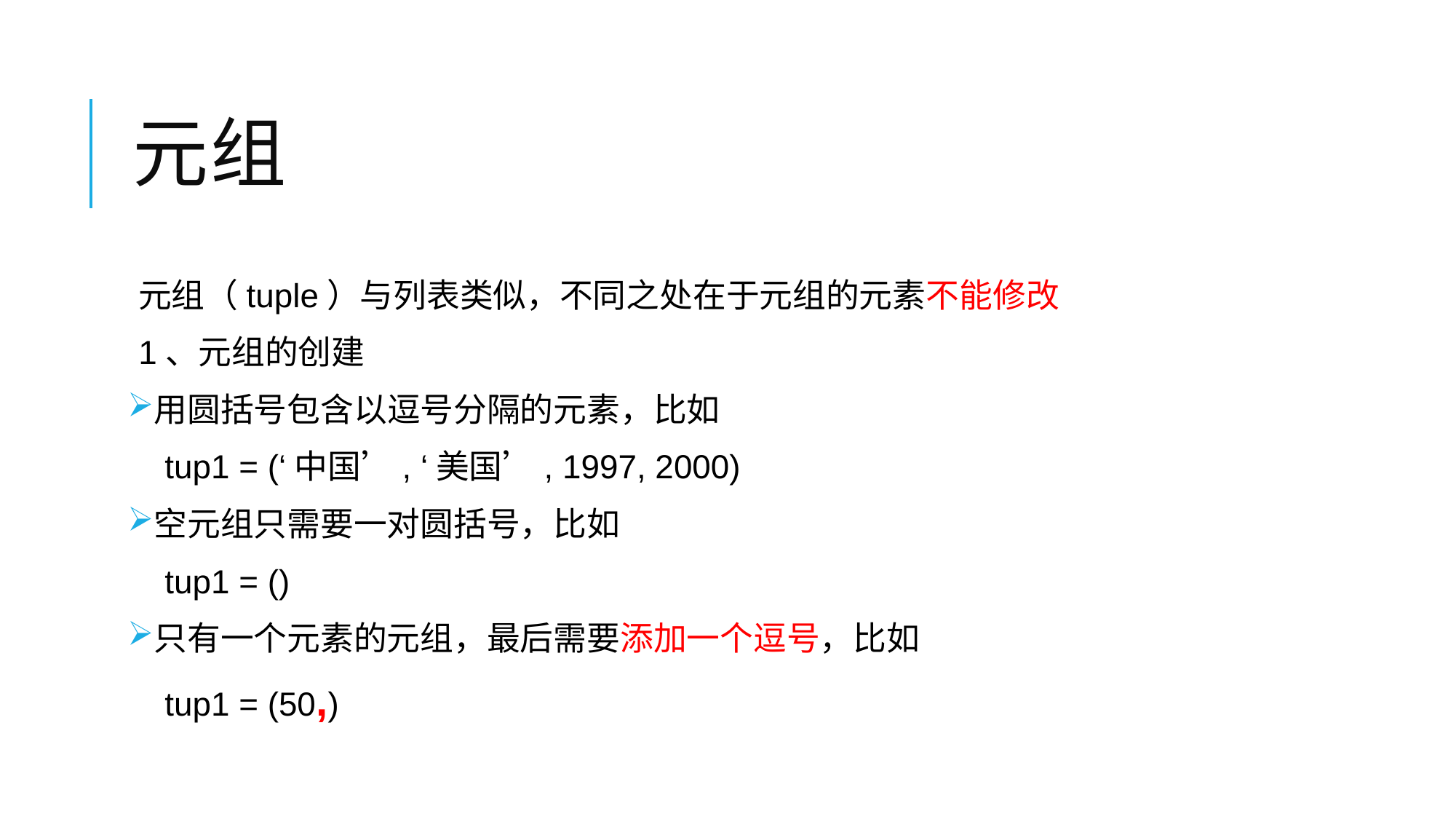

# 元组
元组（tuple）与列表类似，不同之处在于元组的元素不能修改
1、元组的创建
用圆括号包含以逗号分隔的元素，比如
    tup1 = (‘中国’, ‘美国’, 1997, 2000)
空元组只需要一对圆括号，比如
    tup1 = ()
只有一个元素的元组，最后需要添加一个逗号，比如
    tup1 = (50,)